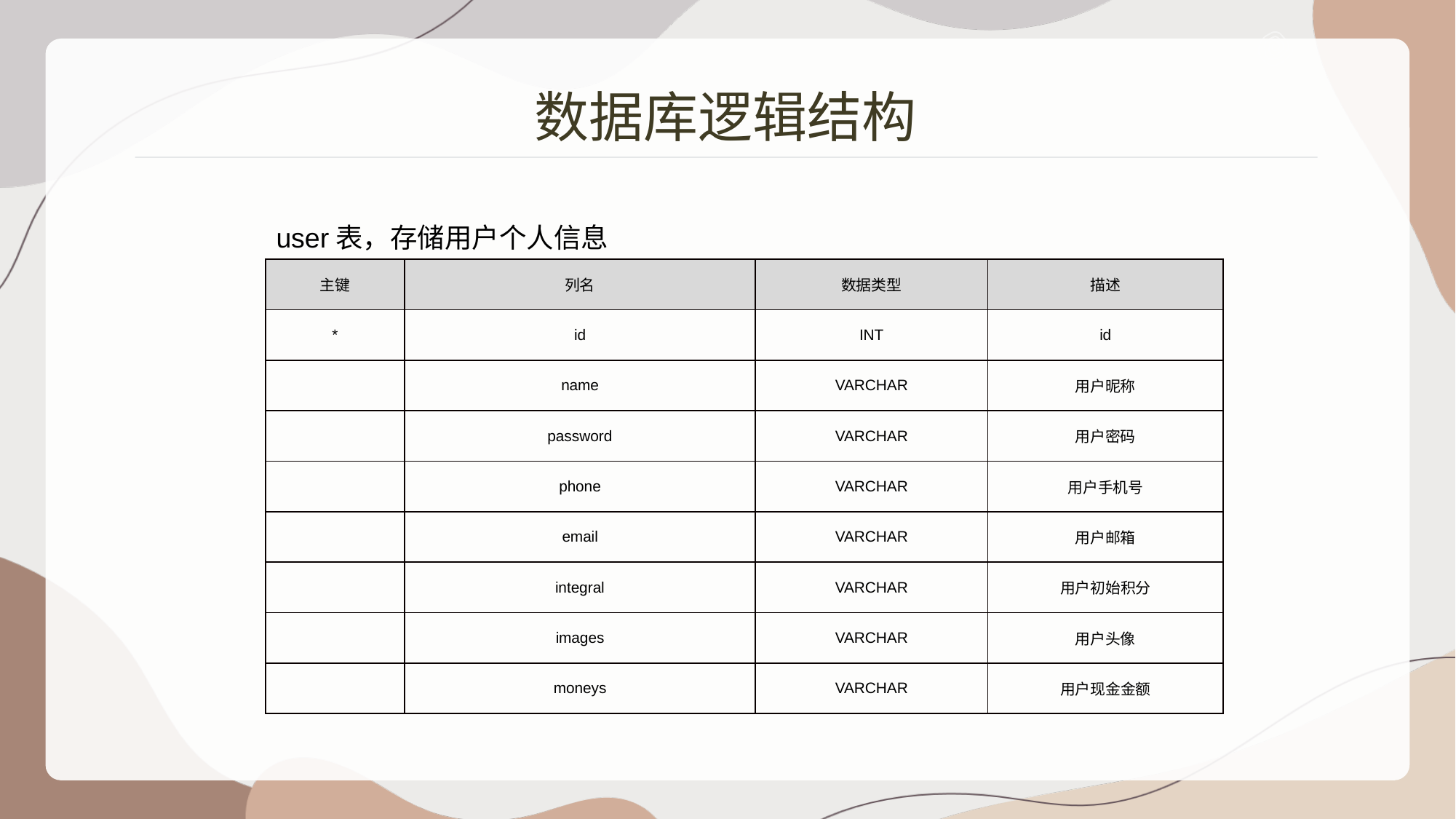

数据库逻辑结构
user表，存储用户个人信息
| 主键 | 列名 | 数据类型 | 描述 |
| --- | --- | --- | --- |
| \* | id | INT | id |
|  | name | VARCHAR | 用户昵称 |
|  | password | VARCHAR | 用户密码 |
|  | phone | VARCHAR | 用户手机号 |
|  | email | VARCHAR | 用户邮箱 |
|  | integral | VARCHAR | 用户初始积分 |
|  | images | VARCHAR | 用户头像 |
|  | moneys | VARCHAR | 用户现金金额 |